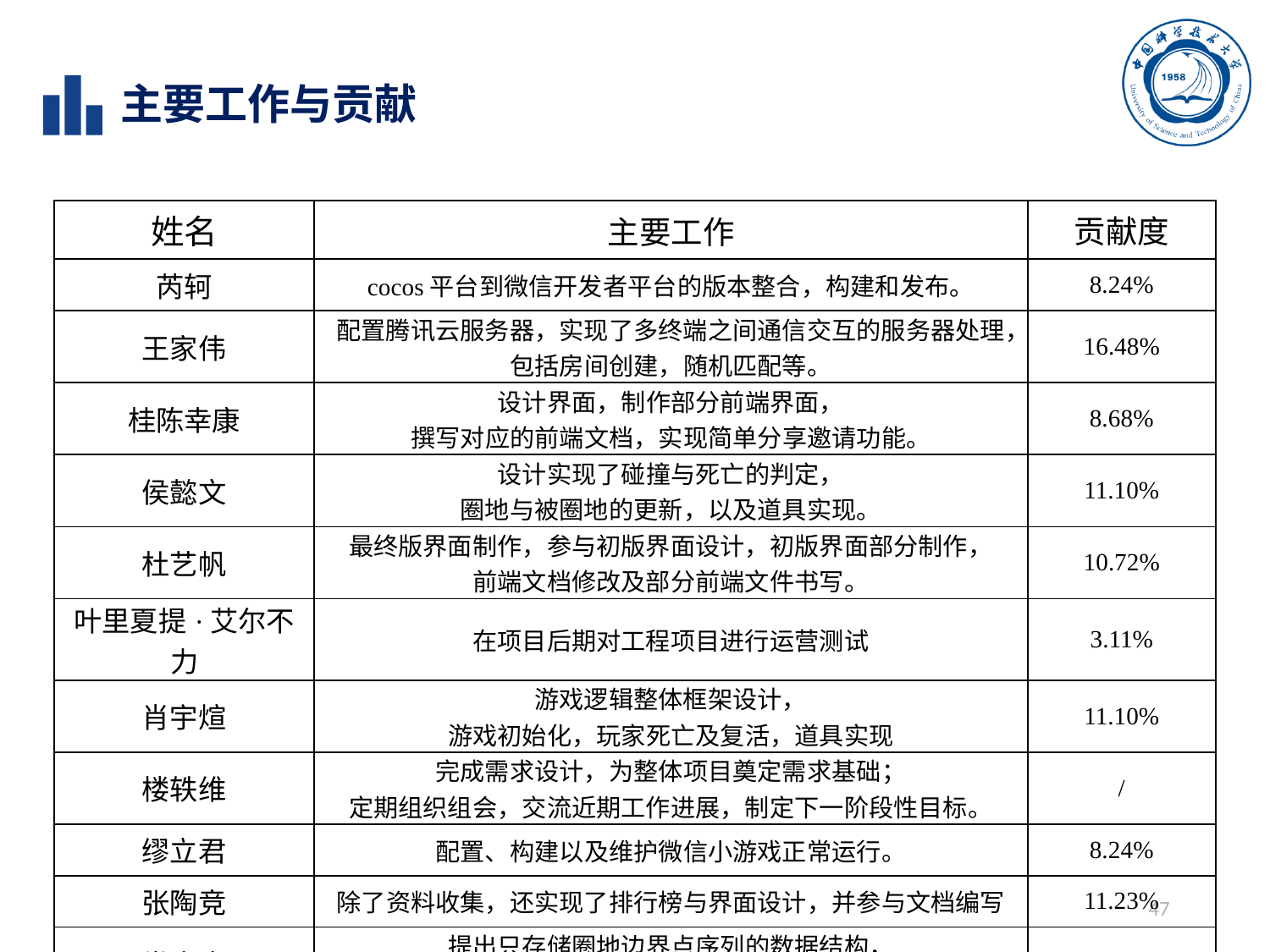

主要工作与贡献
| 姓名 | 主要工作 | 贡献度 |
| --- | --- | --- |
| 芮轲 | cocos平台到微信开发者平台的版本整合，构建和发布。 | 8.24% |
| 王家伟 | 配置腾讯云服务器，实现了多终端之间通信交互的服务器处理，包括房间创建，随机匹配等。 | 16.48% |
| 桂陈幸康 | 设计界面，制作部分前端界面， 撰写对应的前端文档，实现简单分享邀请功能。 | 8.68% |
| 侯懿文 | 设计实现了碰撞与死亡的判定， 圈地与被圈地的更新，以及道具实现。 | 11.10% |
| 杜艺帆 | 最终版界面制作，参与初版界面设计，初版界面部分制作， 前端文档修改及部分前端文件书写。 | 10.72% |
| 叶里夏提·艾尔不力 | 在项目后期对工程项目进行运营测试 | 3.11% |
| 肖宇煊 | 游戏逻辑整体框架设计， 游戏初始化，玩家死亡及复活，道具实现 | 11.10% |
| 楼轶维 | 完成需求设计，为整体项目奠定需求基础； 定期组织组会，交流近期工作进展，制定下一阶段性目标。 | / |
| 缪立君 | 配置、构建以及维护微信小游戏正常运行。 | 8.24% |
| 张陶竞 | 除了资料收集，还实现了排行榜与界面设计，并参与文档编写 | 11.23% |
| 常鑫鑫 | 提出只存储圈地边界点序列的数据结构， 实现并完善了渲染方法，实现了镜头移动和小地图 | 11.10% |
47